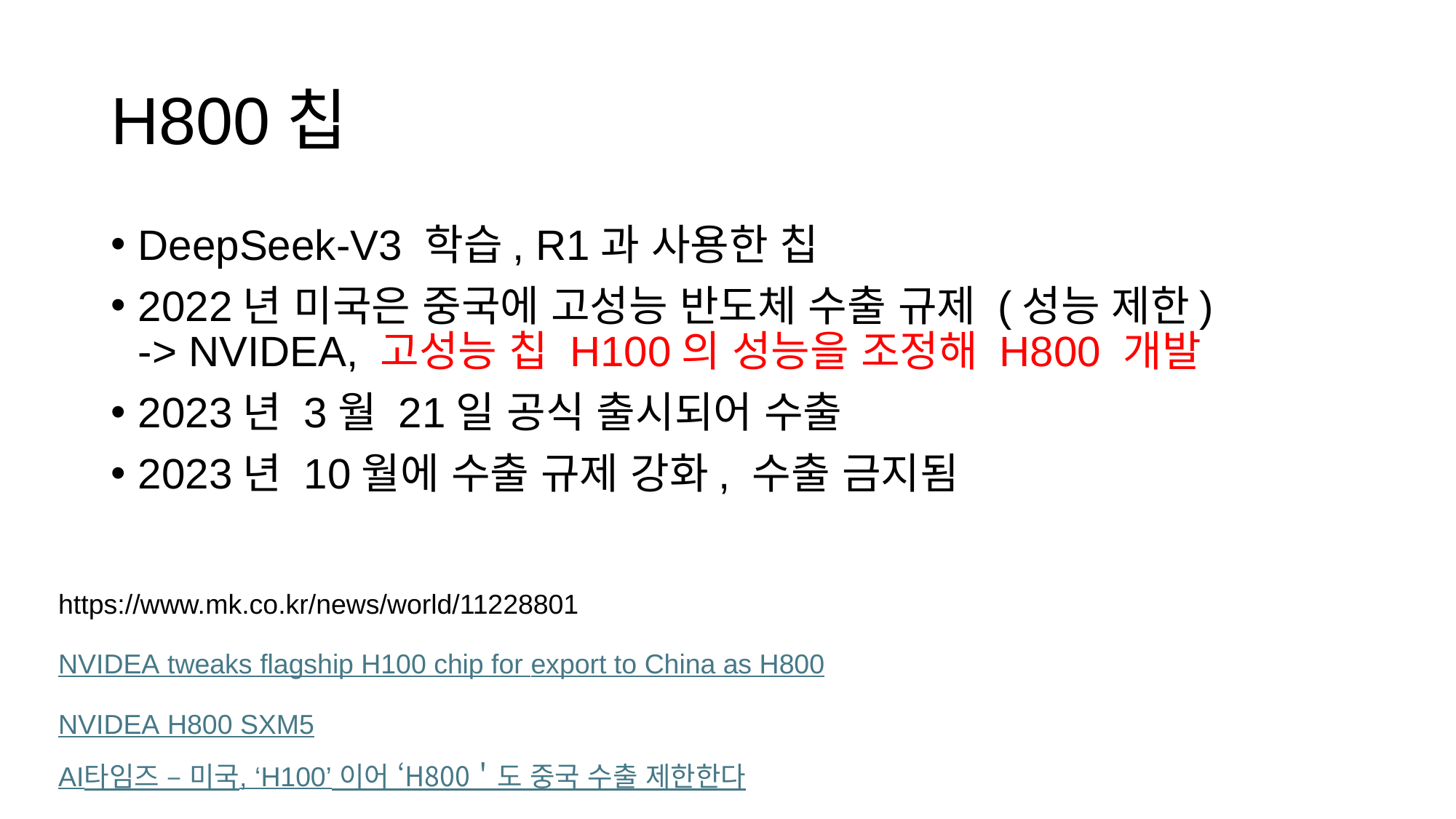

# H800칩
DeepSeek-V3 학습, R1과 사용한 칩
2022년 미국은 중국에 고성능 반도체 수출 규제 (성능 제한)
-> NVIDEA, 고성능 칩 H100의 성능을 조정해 H800 개발
2023년 3월 21일 공식 출시되어 수출
2023년 10월에 수출 규제 강화, 수출 금지됨
https://www.mk.co.kr/news/world/11228801
NVIDEA tweaks flagship H100 chip for export to China as H800
NVIDEA H800 SXM5
AI타임즈 – 미국, ‘H100’ 이어 ‘H800＇도 중국 수출 제한한다